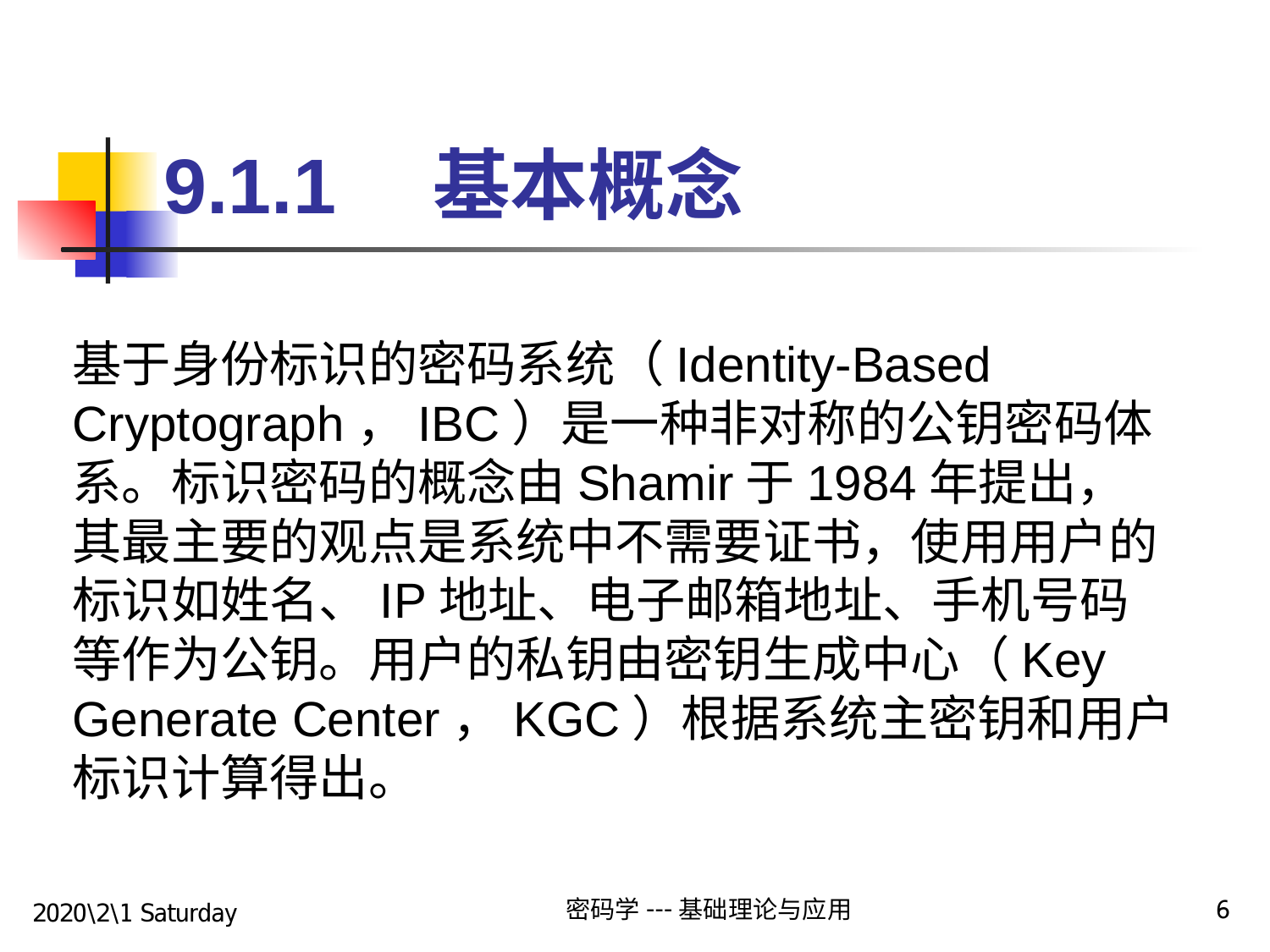

# 9.1.1　基本概念
基于身份标识的密码系统（Identity-Based Cryptograph，IBC）是一种非对称的公钥密码体系。标识密码的概念由Shamir于1984年提出，其最主要的观点是系统中不需要证书，使用用户的标识如姓名、IP地址、电子邮箱地址、手机号码等作为公钥。用户的私钥由密钥生成中心（Key Generate Center，KGC）根据系统主密钥和用户标识计算得出。
密码学---基础理论与应用
6
2020\2\1 Saturday